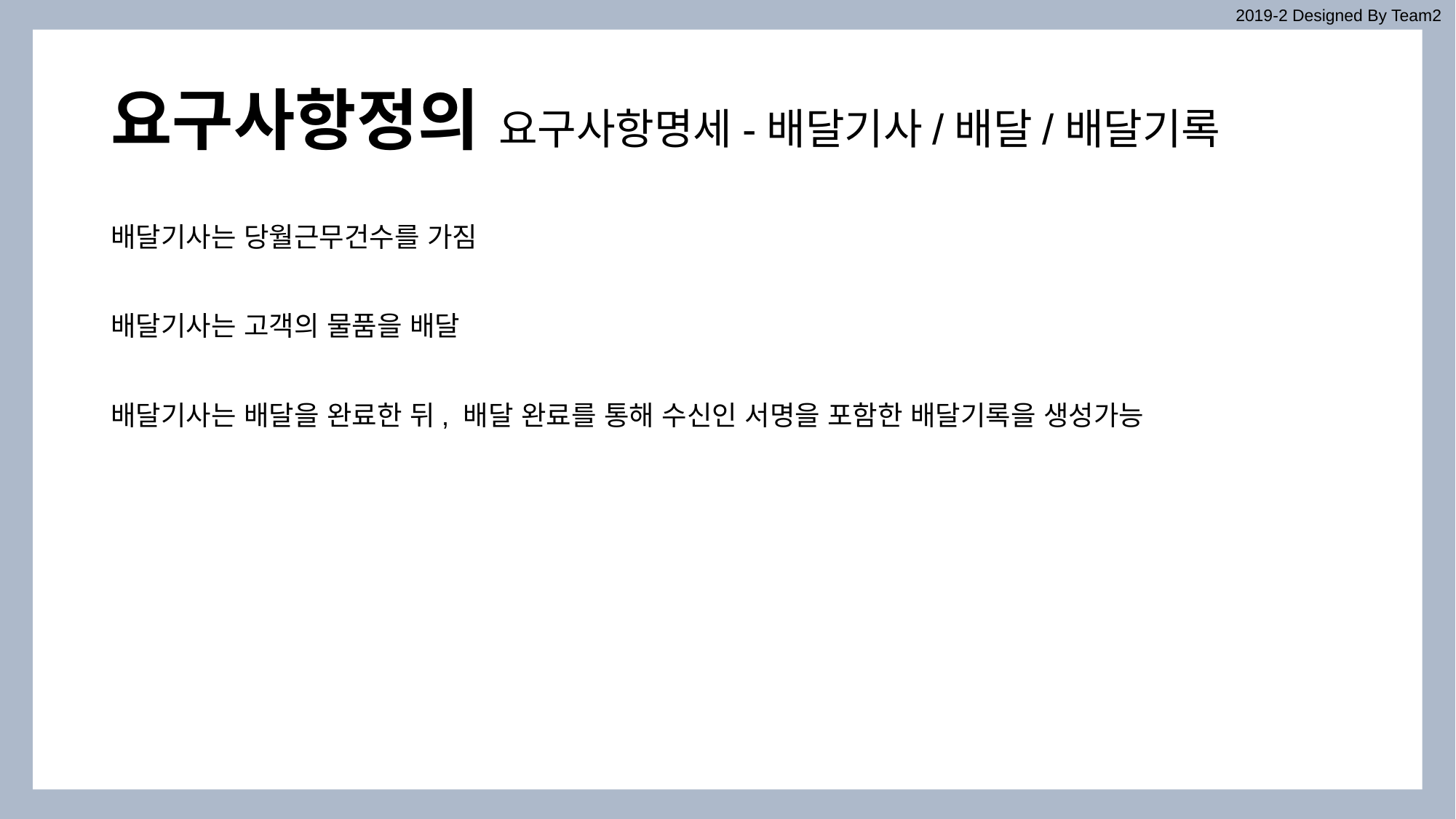

2019-2 Designed By Team2
# 요구사항정의 요구사항명세-배달기사/배달/배달기록
배달기사는 당월근무건수를 가짐

배달기사는 고객의 물품을 배달

배달기사는 배달을 완료한 뒤, 배달 완료를 통해 수신인 서명을 포함한 배달기록을 생성가능